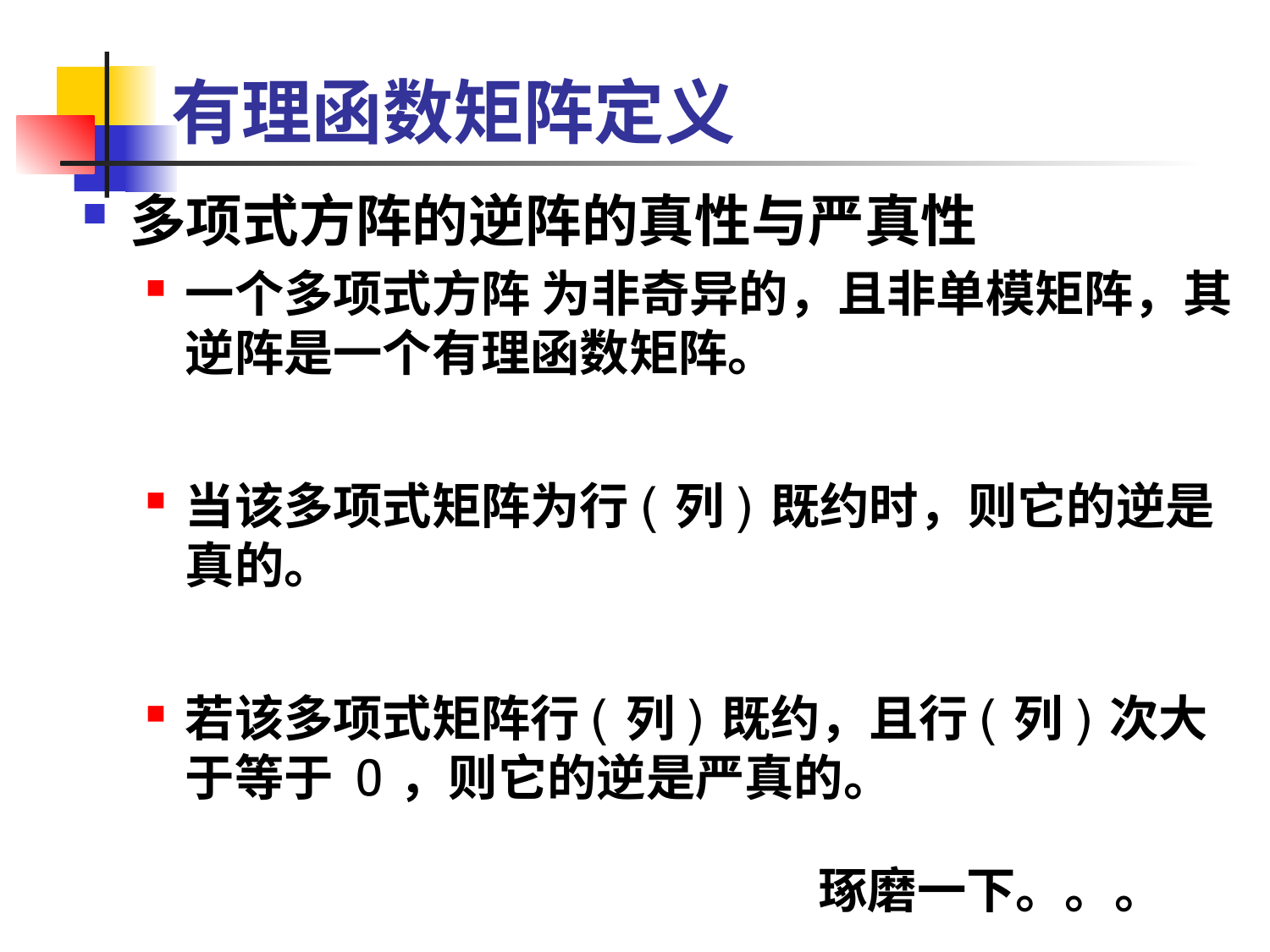

# 有理函数矩阵定义
多项式方阵的逆阵的真性与严真性
一个多项式方阵 为非奇异的，且非单模矩阵，其逆阵是一个有理函数矩阵。

当该多项式矩阵为行(列)既约时，则它的逆是真的。

若该多项式矩阵行(列)既约，且行(列)次大于等于 0，则它的逆是严真的。
琢磨一下。。。